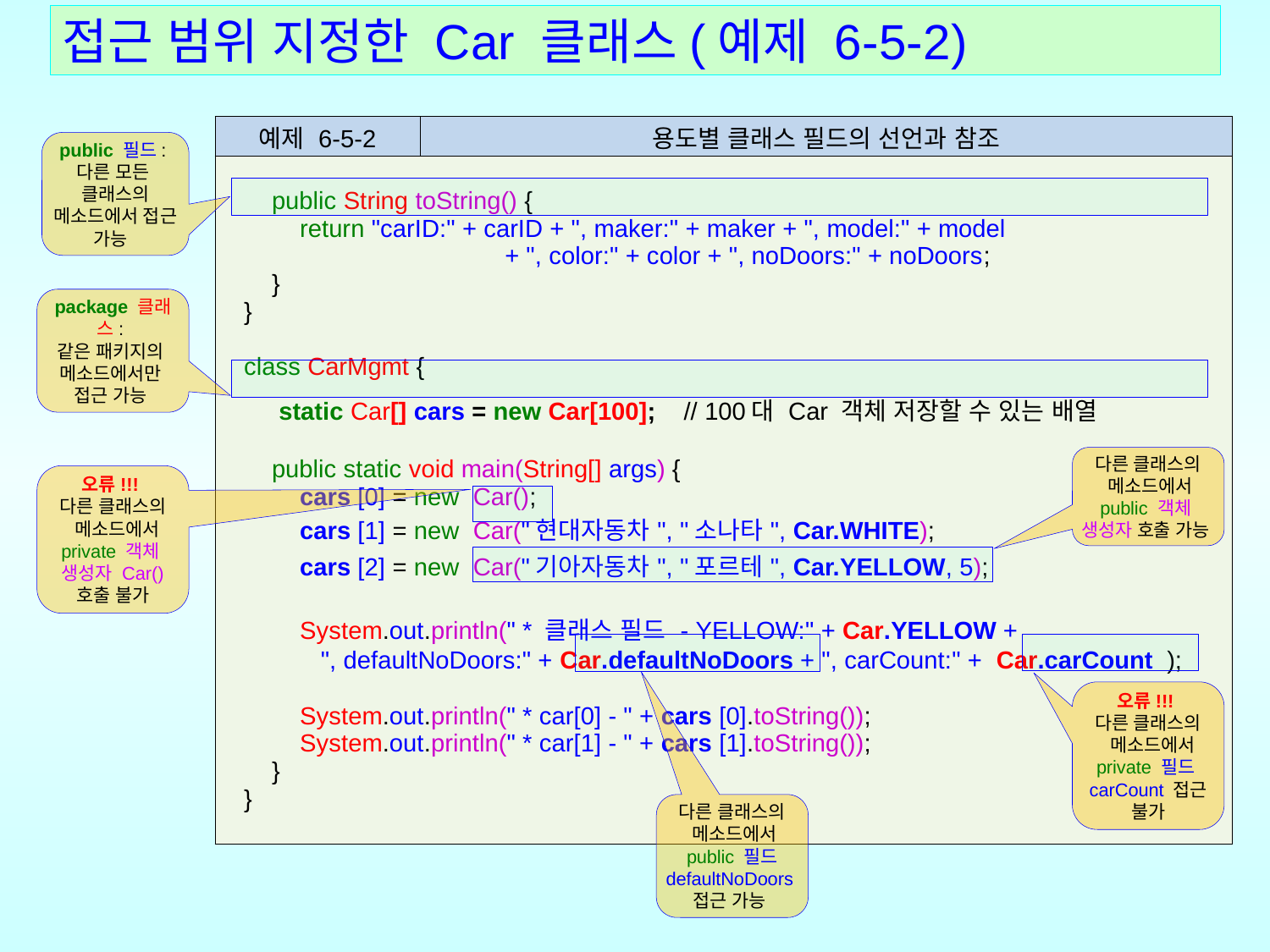

# 접근 범위 지정한 Car 클래스(예제 6-5-2)
| 예제 6-5-2 | 용도별 클래스 필드의 선언과 참조 |
| --- | --- |
| public String toString() { return "carID:" + carID + ", maker:" + maker + ", model:" + model + ", color:" + color + ", noDoors:" + noDoors; } } class CarMgmt { static Car[] cars = new Car[100]; // 100대 Car 객체 저장할 수 있는 배열 public static void main(String[] args) { cars [0] = new Car(); cars [1] = new Car("현대자동차", "소나타", Car.WHITE); cars [2] = new Car("기아자동차", "포르테", Car.YELLOW, 5); System.out.println(" \* 클래스 필드 - YELLOW:" + Car.YELLOW + ", defaultNoDoors:" + Car.defaultNoDoors + ", carCount:" + Car.carCount ); System.out.println(" \* car[0] - " + cars [0].toString()); System.out.println(" \* car[1] - " + cars [1].toString()); } } |  |
public 필드:
다른 모든
클래스의 메소드에서 접근 가능

package 클래스:
같은 패키지의
메소드에서만
접근 가능

다른 클래스의
 메소드에서
public 객체
생성자 호출 가능
오류!!!
다른 클래스의
 메소드에서 private 객체
생성자 Car()
호출 불가

오류!!!
다른 클래스의
 메소드에서 private 필드
carCount 접근 불가
다른 클래스의
 메소드에서
public 필드
defaultNoDoors
접근 가능